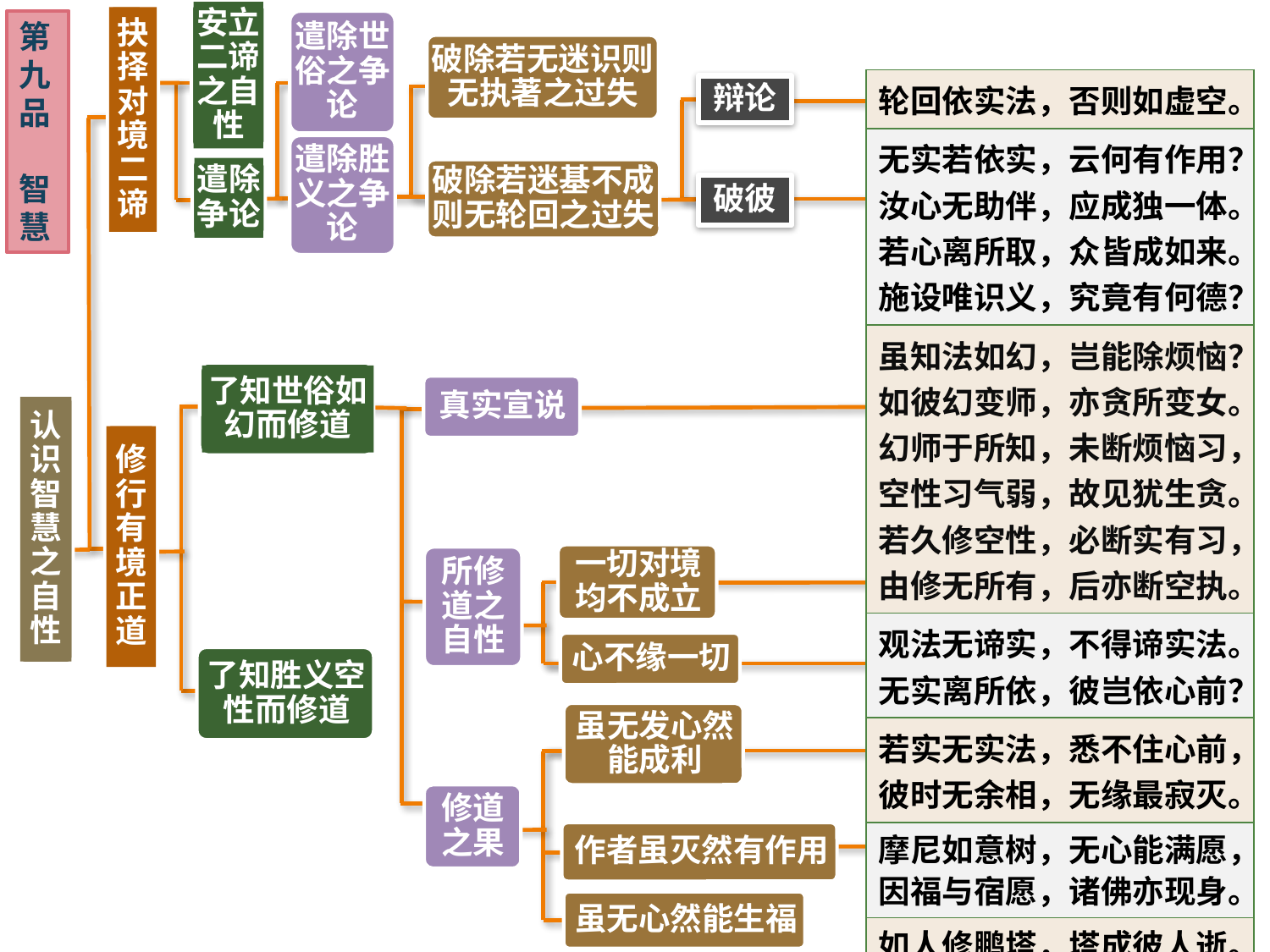

安立二谛之自性

抉择对境二谛
第九品

智慧
遣除世俗之争论

破除若无迷识则无执著之过失
| 轮回依实法，否则如虚空。 |
| --- |
| 无实若依实，云何有作用？汝心无助伴，应成独一体。若心离所取，众皆成如来。施设唯识义，究竟有何德？ |
| 虽知法如幻，岂能除烦恼？如彼幻变师，亦贪所变女。幻师于所知，未断烦恼习，空性习气弱，故见犹生贪。若久修空性，必断实有习，由修无所有，后亦断空执。 |
| 观法无谛实，不得谛实法。无实离所依，彼岂依心前？ |
| 若实无实法，悉不住心前，彼时无余相，无缘最寂灭。 |
| 摩尼如意树，无心能满愿，因福与宿愿，诸佛亦现身。 |
| 如人修鹏塔，塔成彼人逝。虽逝经久远，灭毒用犹存。随修菩提行，圆成正觉塔，菩萨虽入灭，能成众利益。 |
辩论
遣除胜义之争论

遣除争论

破除若迷基不成则无轮回之过失
破彼

了知世俗如幻而修道

真实宣说

认识智慧之自性

修行有境正道

一切对境均不成立

所修道之自性

心不缘一切

了知胜义空性而修道

虽无发心然能成利

修道之果

作者虽灭然有作用

虽无心然能生福